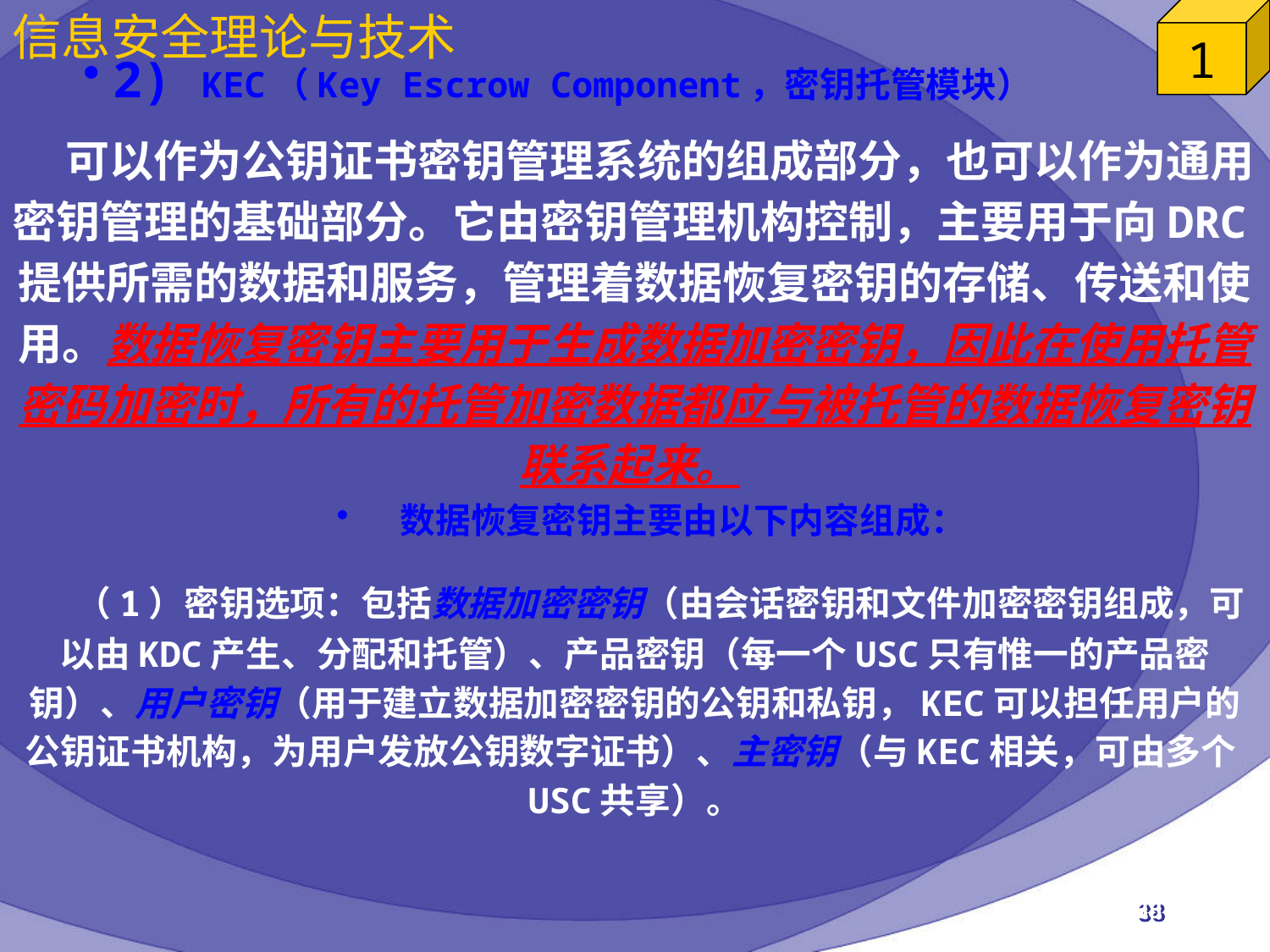

2) KEC（Key Escrow Component，密钥托管模块）
    可以作为公钥证书密钥管理系统的组成部分，也可以作为通用密钥管理的基础部分。它由密钥管理机构控制，主要用于向DRC提供所需的数据和服务，管理着数据恢复密钥的存储、传送和使用。数据恢复密钥主要用于生成数据加密密钥，因此在使用托管密码加密时，所有的托管加密数据都应与被托管的数据恢复密钥联系起来。
数据恢复密钥主要由以下内容组成：
    （1）密钥选项：包括数据加密密钥（由会话密钥和文件加密密钥组成，可以由KDC产生、分配和托管）、产品密钥（每一个USC只有惟一的产品密钥）、用户密钥（用于建立数据加密密钥的公钥和私钥，KEC可以担任用户的公钥证书机构，为用户发放公钥数字证书）、主密钥（与KEC相关，可由多个USC共享）。
2023/4/25
38